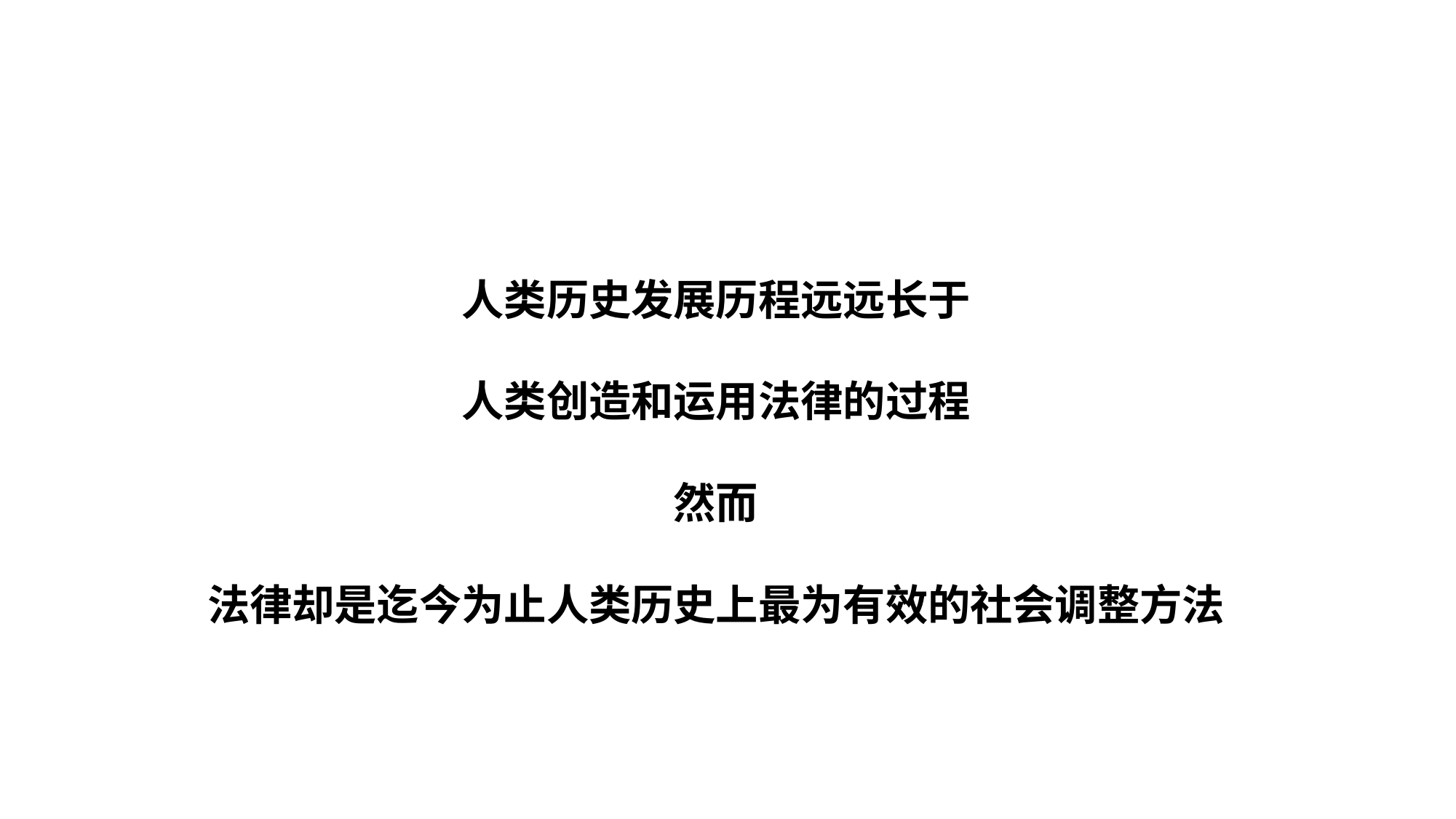

人类历史发展历程远远长于
人类创造和运用法律的过程
然而
法律却是迄今为止人类历史上最为有效的社会调整方法